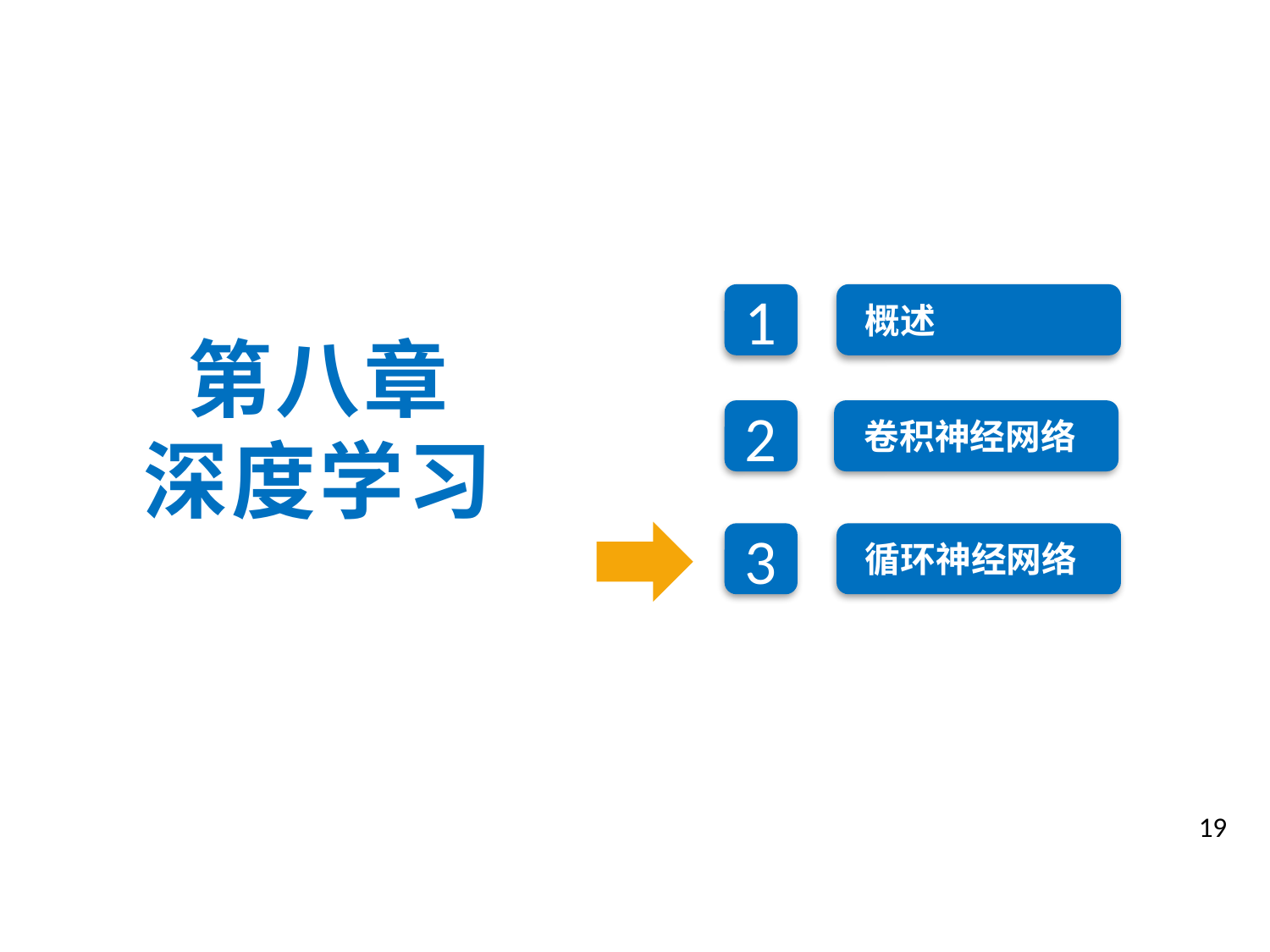

概述
1
第八章
深度学习
2

卷积神经网络

循环神经网络
3
19